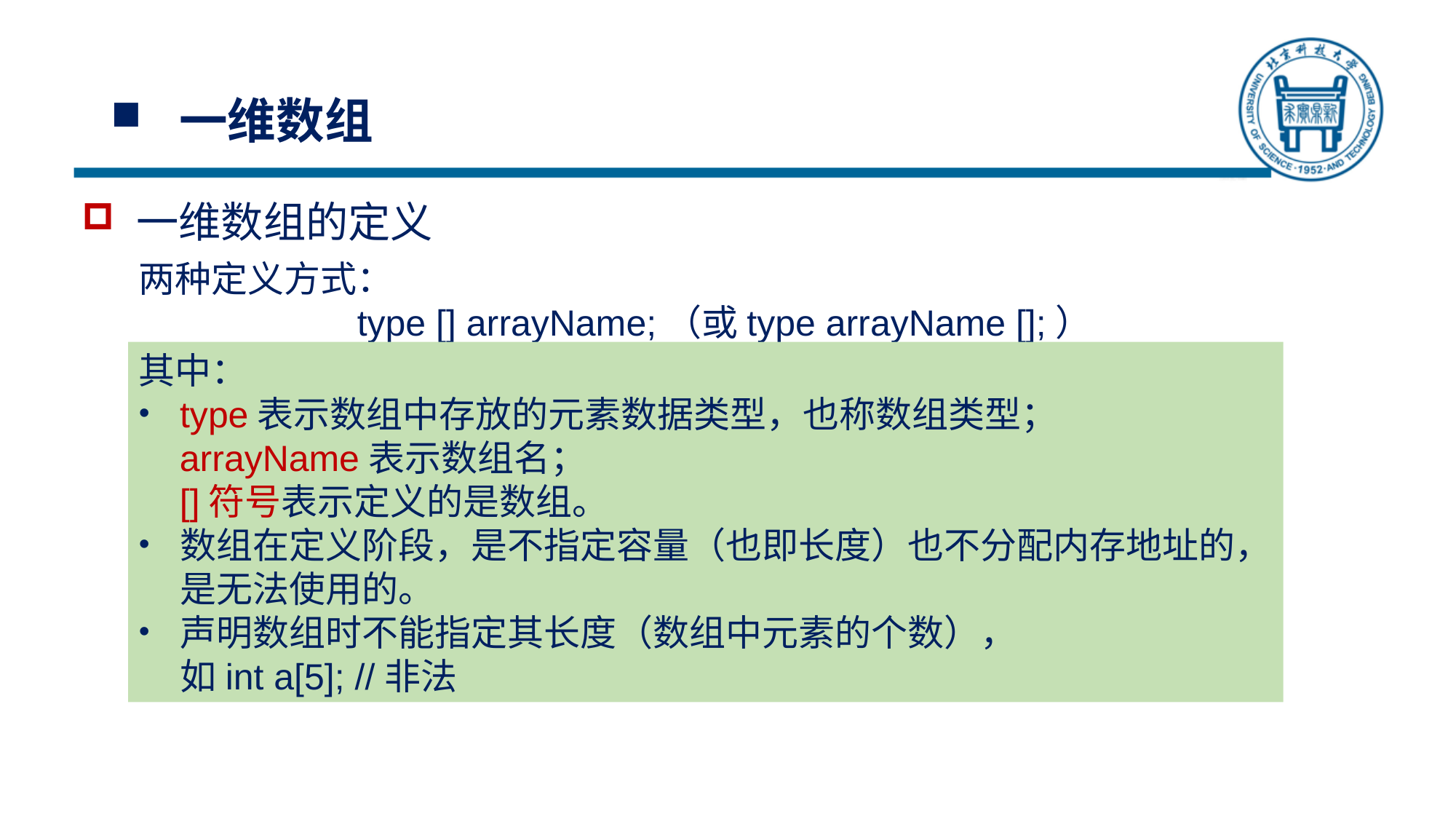

# 一维数组
一维数组的定义
两种定义方式：
		type [] arrayName;（或type arrayName [];）
其中：
type表示数组中存放的元素数据类型，也称数组类型；
    arrayName表示数组名；
    []符号表示定义的是数组。
数组在定义阶段，是不指定容量（也即长度）也不分配内存地址的，是无法使用的。
声明数组时不能指定其长度（数组中元素的个数），
    如int a[5]; //非法